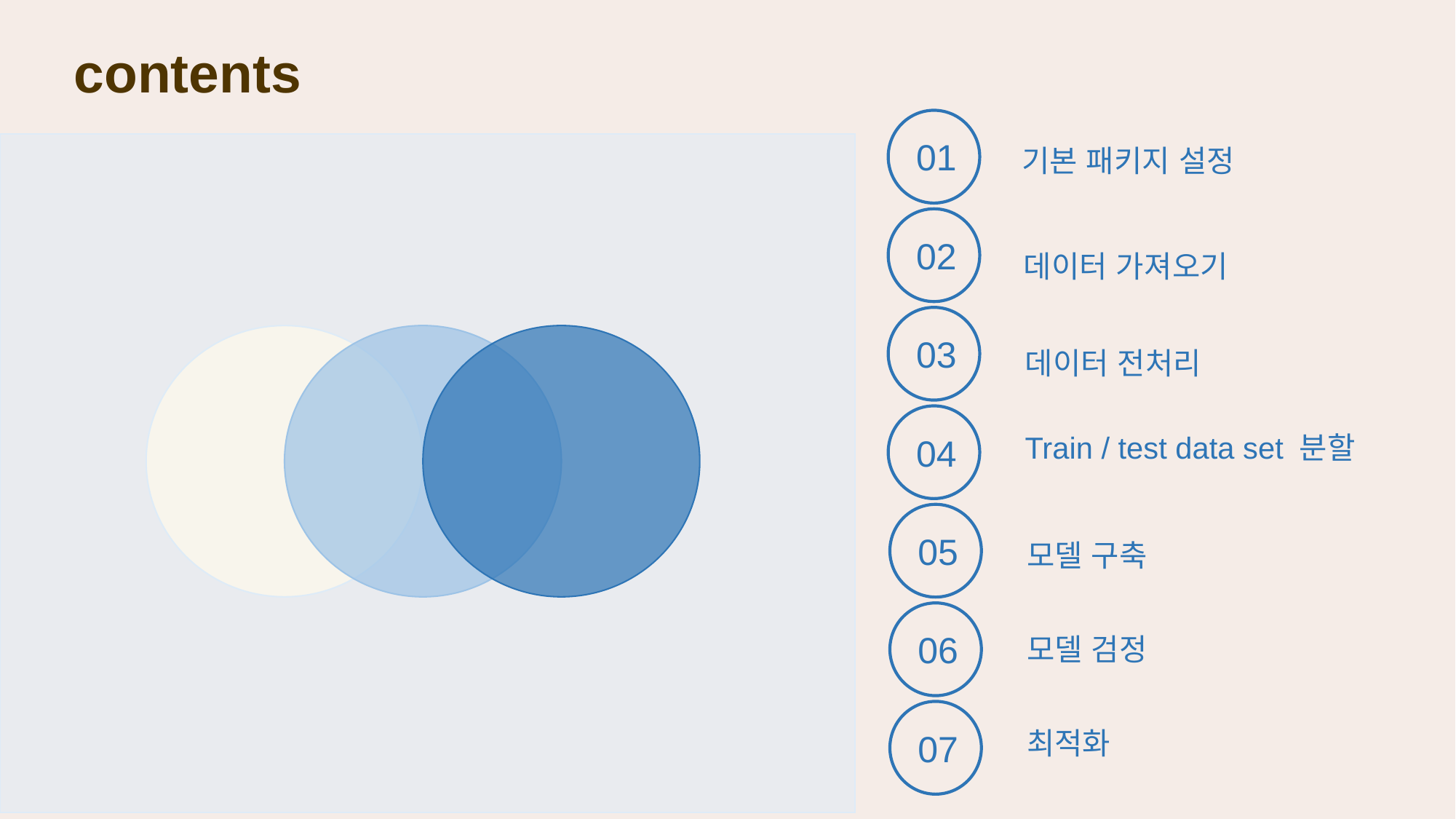

contents

01

 기본 패키지 설정

02
데이터 가져오기

03
데이터 전처리

Train / test data set 분할
04

05
모델 구축

06
모델 검정

최적화
07